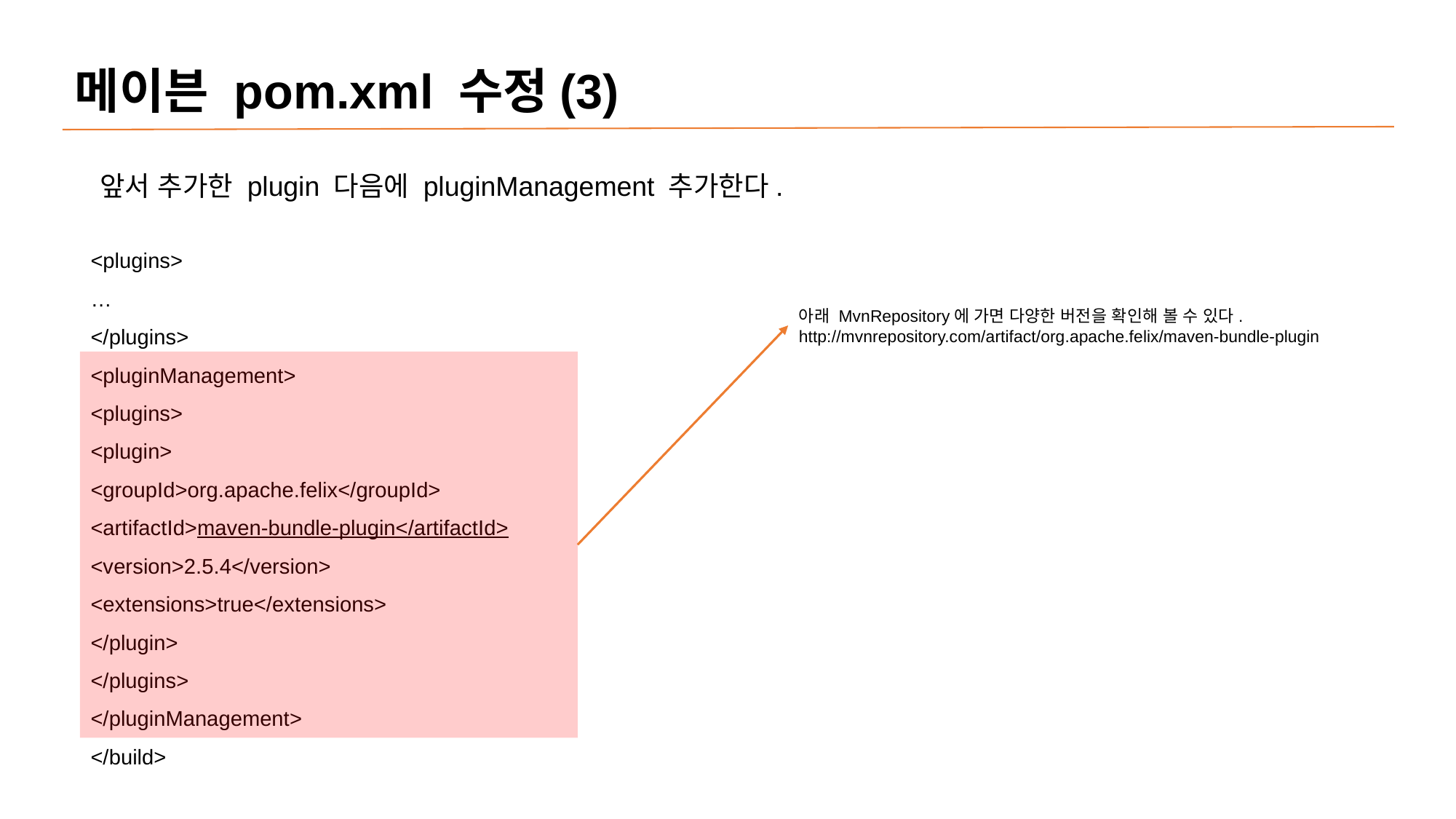

메이븐 pom.xml 수정(3)
앞서 추가한 plugin 다음에 pluginManagement 추가한다.
<plugins>
…
</plugins>
<pluginManagement>
<plugins>
<plugin>
<groupId>org.apache.felix</groupId>
<artifactId>maven-bundle-plugin</artifactId>
<version>2.5.4</version>
<extensions>true</extensions>
</plugin>
</plugins>
</pluginManagement>
</build>
아래 MvnRepository에 가면 다양한 버전을 확인해 볼 수 있다.
http://mvnrepository.com/artifact/org.apache.felix/maven-bundle-plugin